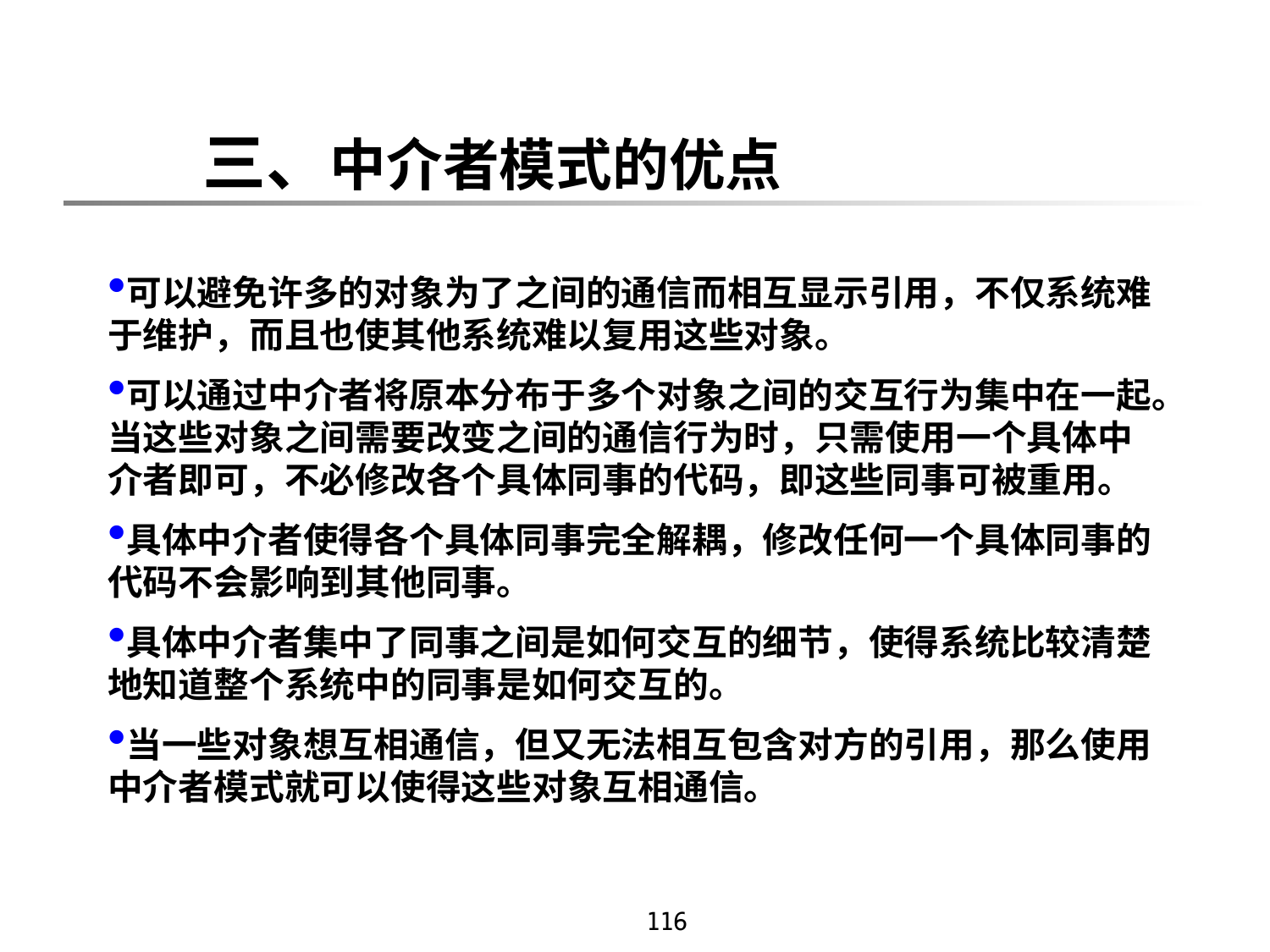

三、中介者模式的优点

可以避免许多的对象为了之间的通信而相互显示引用，不仅系统难于维护，而且也使其他系统难以复用这些对象。
可以通过中介者将原本分布于多个对象之间的交互行为集中在一起。当这些对象之间需要改变之间的通信行为时，只需使用一个具体中介者即可，不必修改各个具体同事的代码，即这些同事可被重用。
具体中介者使得各个具体同事完全解耦，修改任何一个具体同事的代码不会影响到其他同事。
具体中介者集中了同事之间是如何交互的细节，使得系统比较清楚地知道整个系统中的同事是如何交互的。
当一些对象想互相通信，但又无法相互包含对方的引用，那么使用中介者模式就可以使得这些对象互相通信。

116